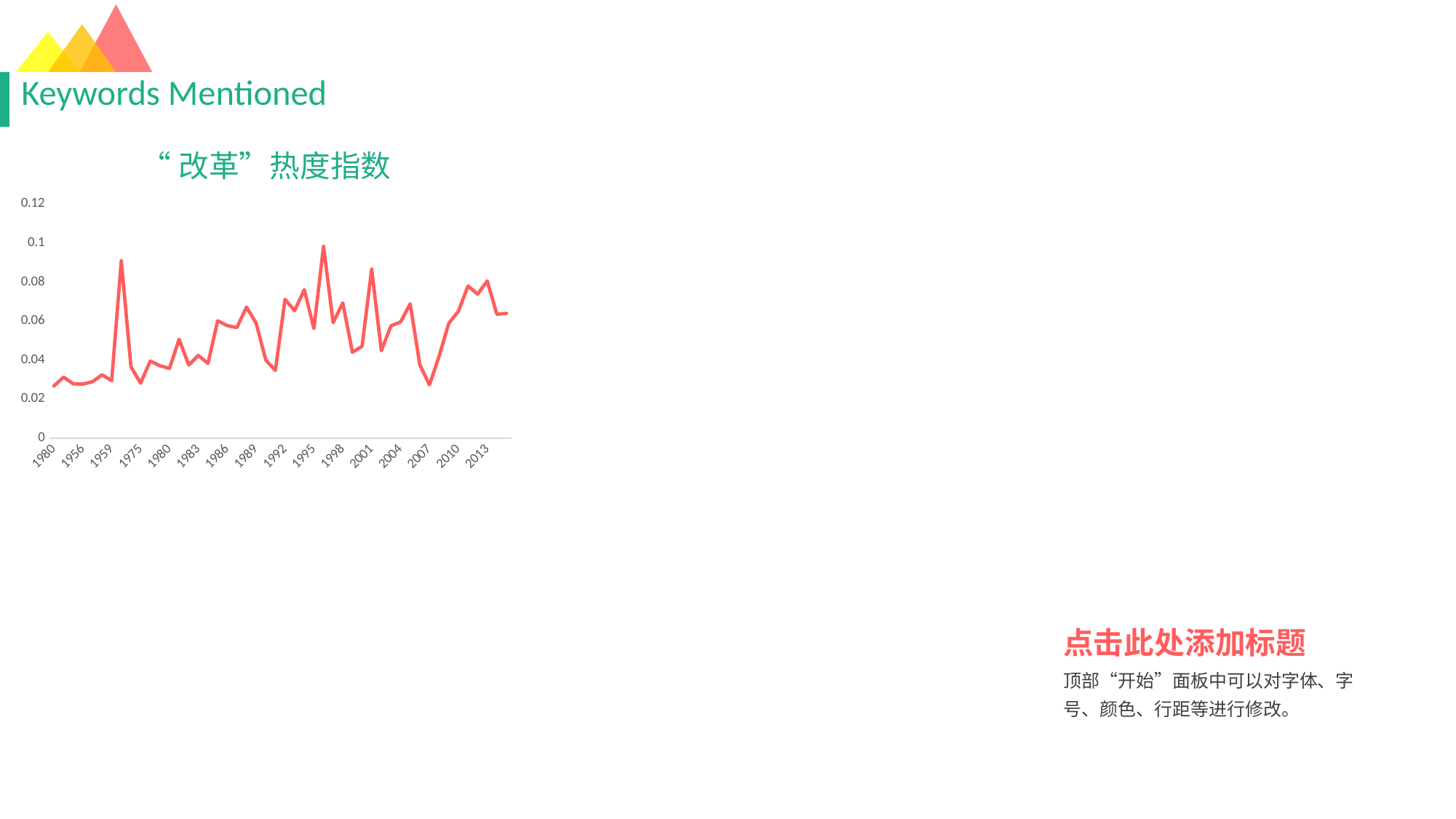

# Keywords Mentioned
“改革”热度指数

### Chart

| Category |  |
|---|---|
| 1980 | 0.0267401704140912 |
| 1954 | 0.0312674455858418 |
| 1955 | 0.027853124236507 |
| 1956 | 0.0277136786855813 |
| 1957 | 0.0289097247640397 |
| 1958 | 0.0324626434726683 |
| 1959 | 0.0294960594121789 |
| 1960 | 0.0909290611464267 |
| 1964 | 0.0365572255604155 |
| 1975 | 0.0281671752458909 |
| 1978 | 0.0395233266882814 |
| 1979 | 0.0371218823843102 |
| 1980 | 0.0357414810220866 |
| 1981 | 0.0506655128026417 |
| 1982 | 0.0374943130735485 |
| 1983 | 0.0423809022048998 |
| 1984 | 0.0382818163464088 |
| 1985 | 0.0601499212541673 |
| 1986 | 0.0576559181196529 |
| 1987 | 0.0567082576030411 |
| 1988 | 0.0672046032594268 |
| 1989 | 0.0589178206917214 |
| 1990 | 0.040040722964928 |
| 1991 | 0.0346692937239621 |
| 1992 | 0.0711047453137808 |
| 1993 | 0.0653213255959008 |
| 1994 | 0.076065203200851 |
| 1995 | 0.0561707785277026 |
| 1996 | 0.0982528670951655 |
| 1997 | 0.0592196504574144 |
| 1998 | 0.0693118149840695 |
| 1999 | 0.0440131058252266 |
| 2000 | 0.0470403230321052 |
| 2001 | 0.0866481879940129 |
| 2002 | 0.0447657861257175 |
| 2003 | 0.0575583550753477 |
| 2004 | 0.0595128301686425 |
| 2005 | 0.0688580311050885 |
| 2006 | 0.0375757535331531 |
| 2007 | 0.0273044644891038 |
| 2008 | 0.0420132448086962 |
| 2009 | 0.0588084641607676 |
| 2010 | 0.0649835390340423 |
| 2011 | 0.0779562686693166 |
| 2012 | 0.0737751836557229 |
| 2013 | 0.0805364770250475 |
| 2014 | 0.0634829891375523 |
| 2015 | 0.0639363813499188 |
点击此处添加标题
顶部“开始”面板中可以对字体、字号、颜色、行距等进行修改。